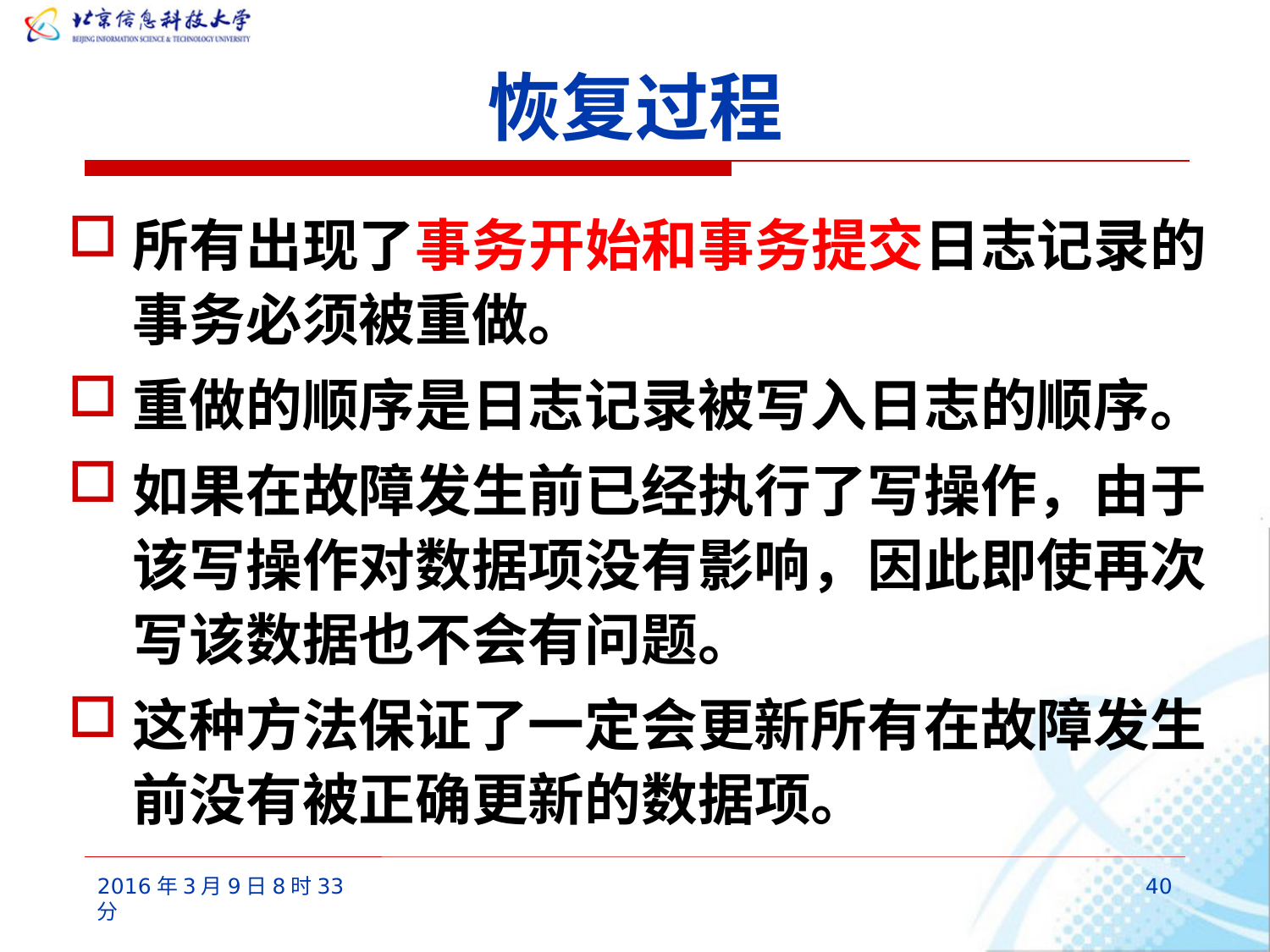

# 恢复过程
所有出现了事务开始和事务提交日志记录的事务必须被重做。
重做的顺序是日志记录被写入日志的顺序。
如果在故障发生前已经执行了写操作，由于该写操作对数据项没有影响，因此即使再次写该数据也不会有问题。
这种方法保证了一定会更新所有在故障发生前没有被正确更新的数据项。
2016年3月9日8时33分
40